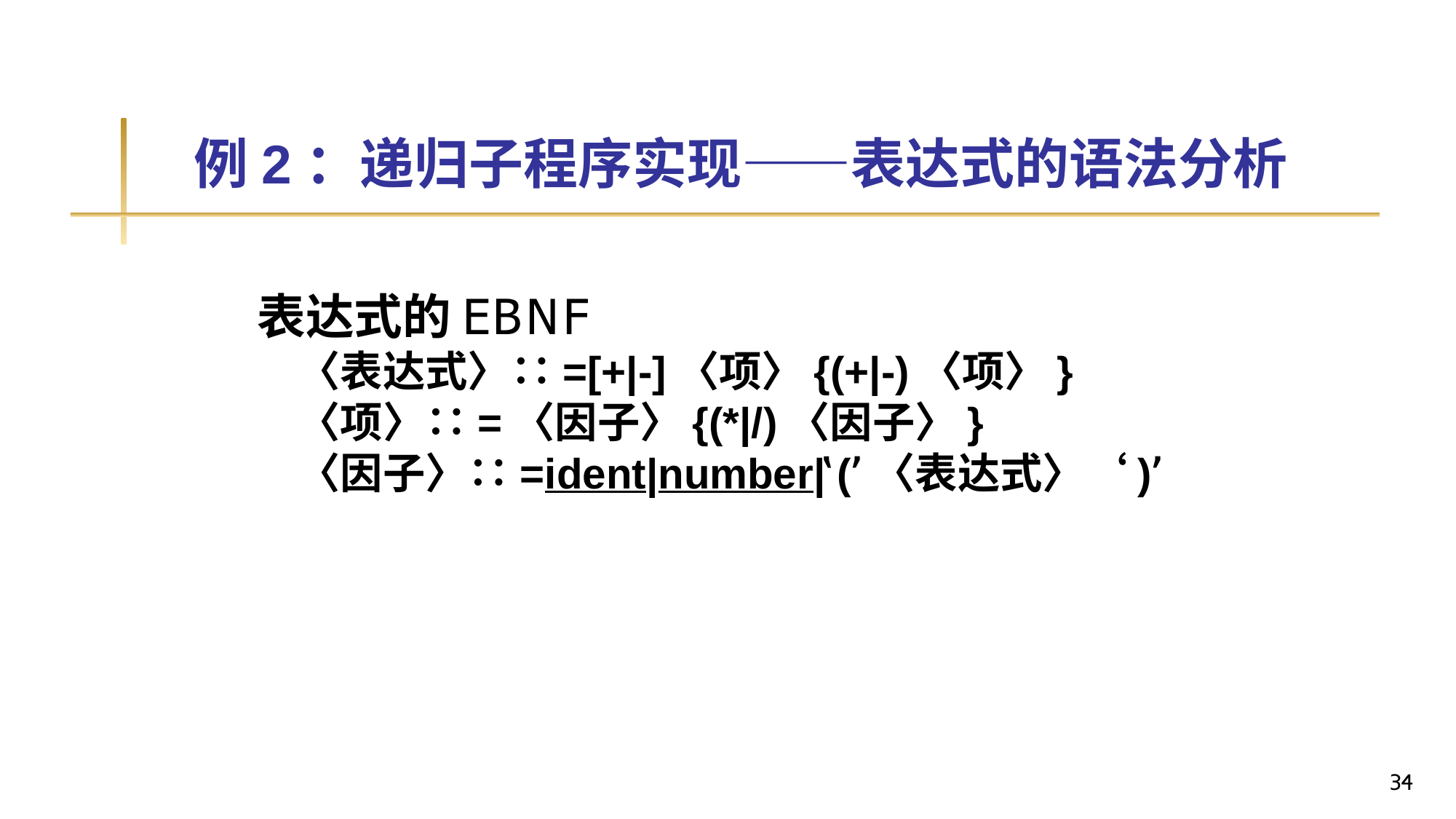

# 例2：递归子程序实现——表达式的语法分析
表达式的EBNF
〈表达式〉∷=[+|-]〈项〉{(+|-)〈项〉}
〈项〉∷=〈因子〉{(*|/)〈因子〉}
〈因子〉∷=ident|number|‘(’〈表达式〉‘)’

34